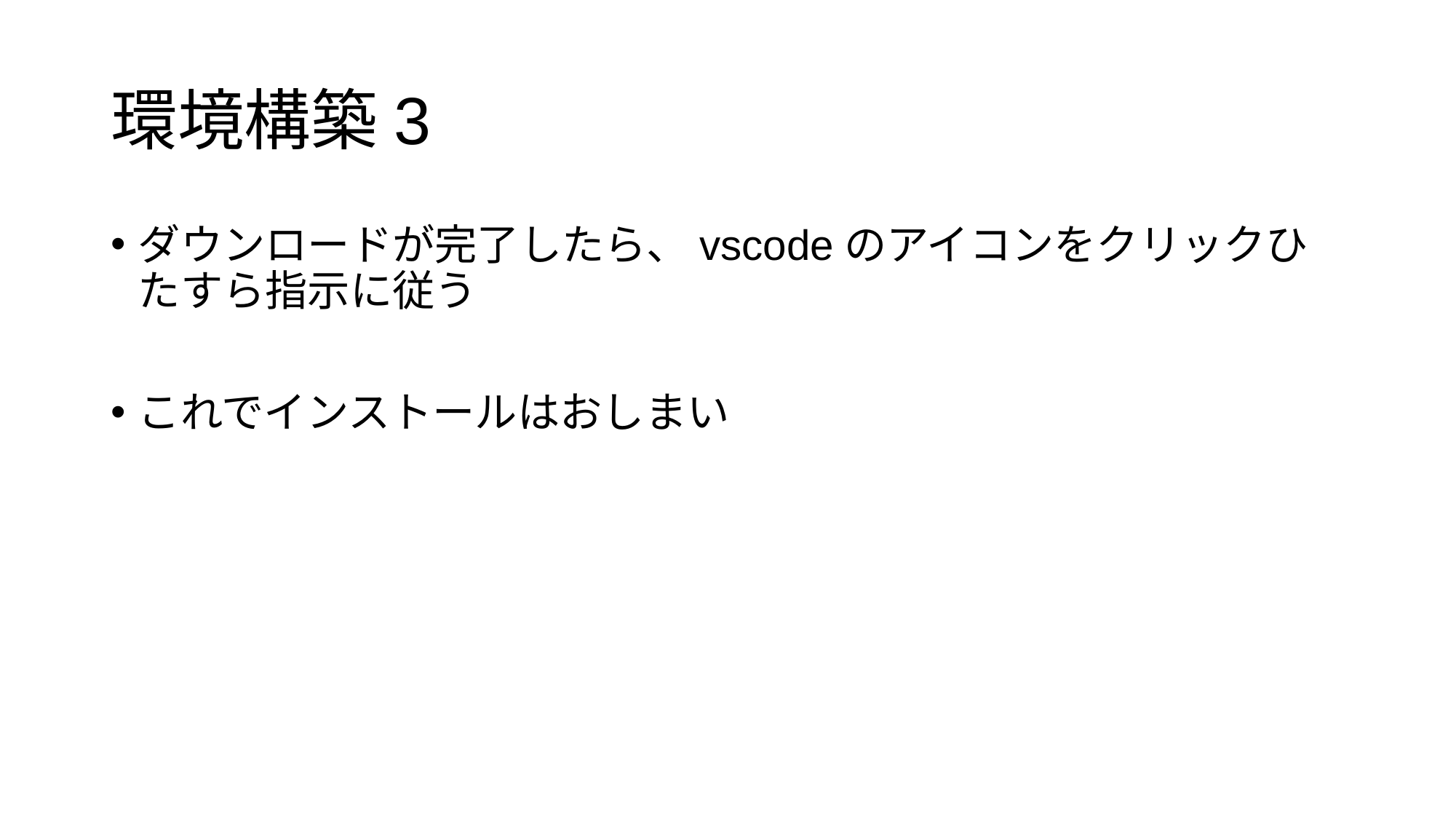

# 環境構築3
ダウンロードが完了したら、vscodeのアイコンをクリックひたすら指示に従う

これでインストールはおしまい